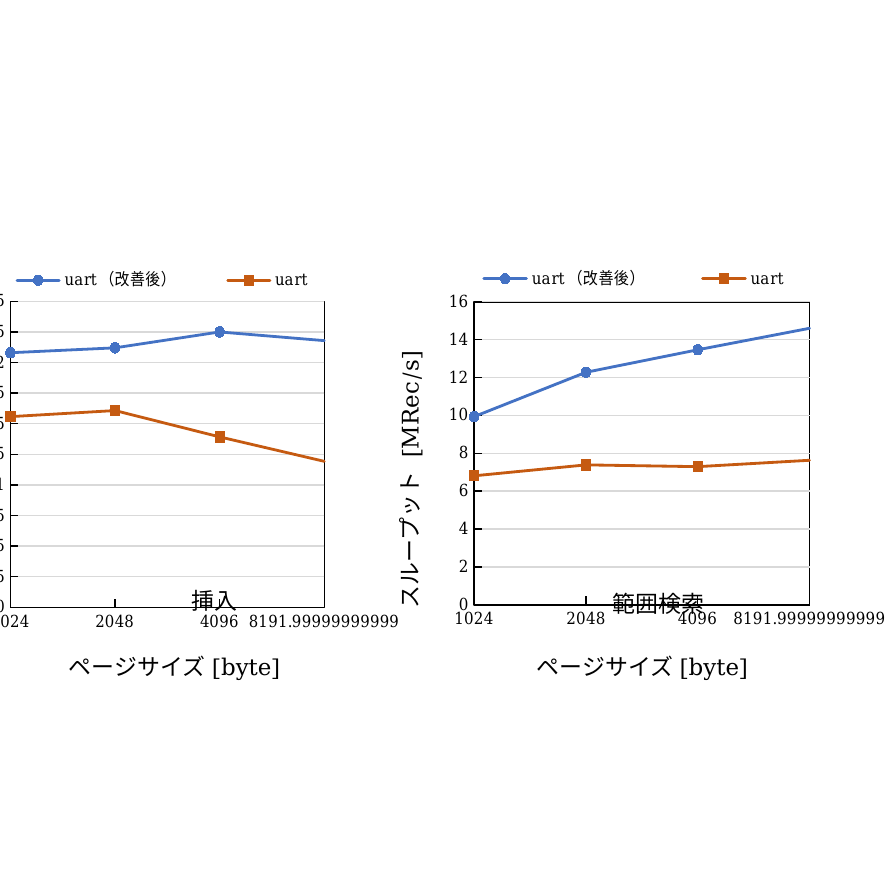

### Chart

| Category | uart（改善後） | uart |
|---|---|---|
スループット [MRec/s]
ページサイズ[byte]

### Chart

| Category | uart（改善後） | uart |
|---|---|---|
スループット [MRec/s]
ページサイズ[byte]
挿入
範囲検索